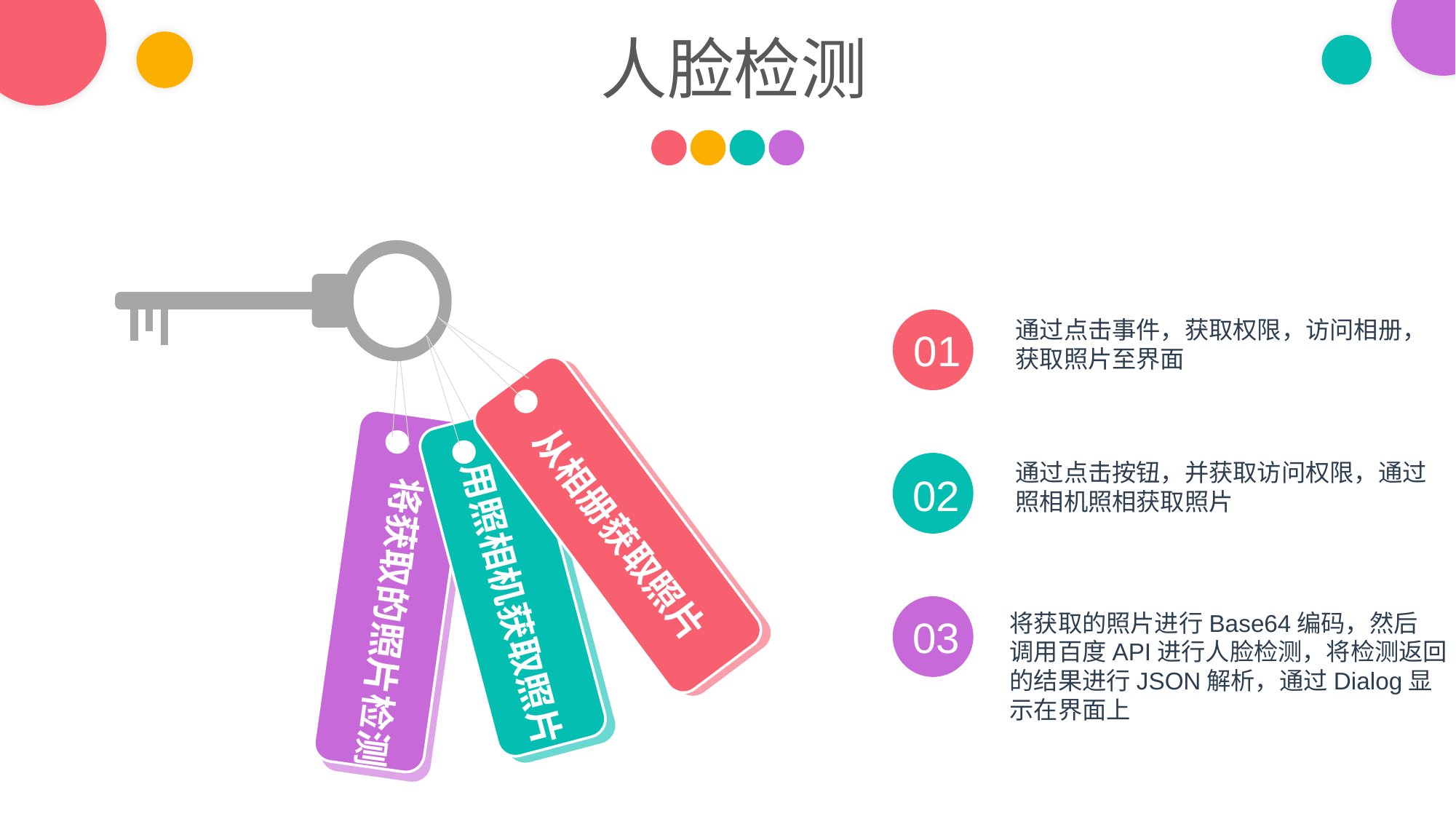

人脸检测

01
通过点击事件，获取权限，访问相册，
获取照片至界面

用照相机获取照片

从相册获取照片

将获取的照片检测

通过点击按钮，并获取访问权限，通过
照相机照相获取照片

02

03
将获取的照片进行Base64编码，然后
调用百度API进行人脸检测，将检测返回
的结果进行JSON解析，通过Dialog显
示在界面上